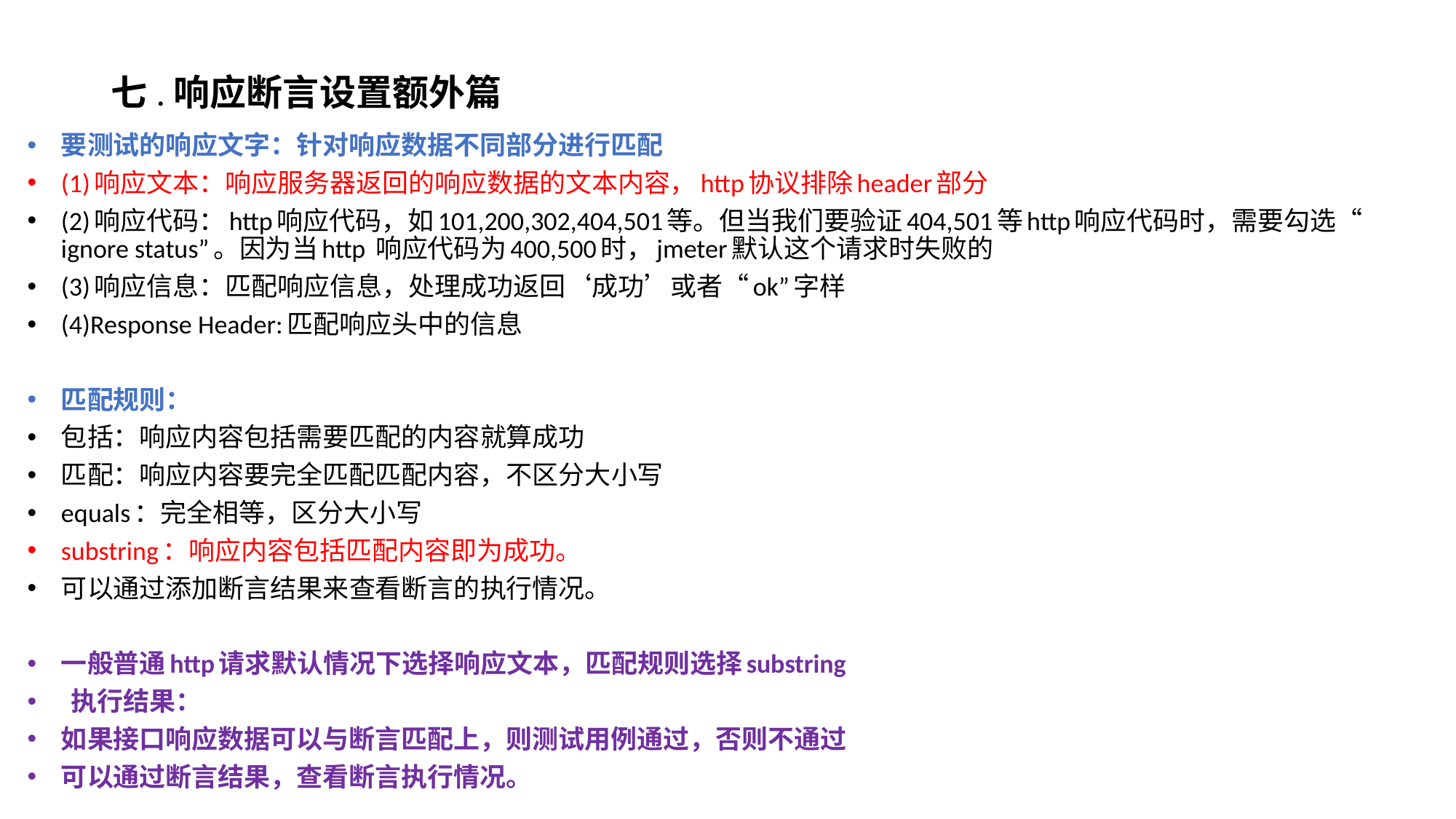

# 七.响应断言设置额外篇
要测试的响应文字：针对响应数据不同部分进行匹配
(1)响应文本：响应服务器返回的响应数据的文本内容，http协议排除header部分
(2)响应代码：http响应代码，如101,200,302,404,501等。但当我们要验证404,501等http响应代码时，需要勾选“ ignore status”。因为当http 响应代码为400,500时，jmeter默认这个请求时失败的
(3)响应信息：匹配响应信息，处理成功返回‘成功’或者“ok”字样
(4)Response Header:匹配响应头中的信息

匹配规则：
包括：响应内容包括需要匹配的内容就算成功
匹配：响应内容要完全匹配匹配内容，不区分大小写
equals：完全相等，区分大小写
substring：响应内容包括匹配内容即为成功。
可以通过添加断言结果来查看断言的执行情况。

一般普通http请求默认情况下选择响应文本，匹配规则选择substring
 执行结果：
如果接口响应数据可以与断言匹配上，则测试用例通过，否则不通过
可以通过断言结果，查看断言执行情况。